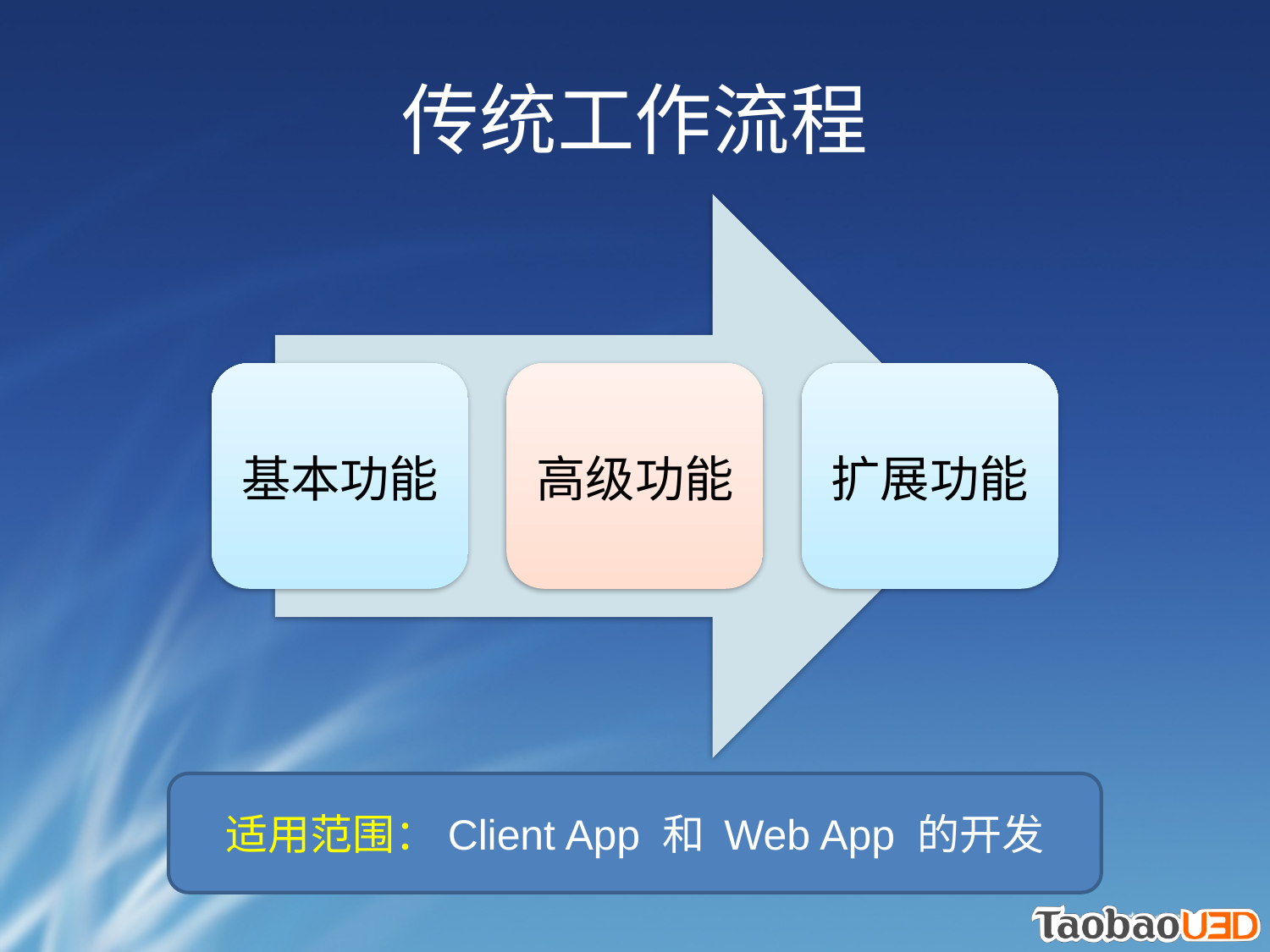

# 传统工作流程
基本功能
高级功能
扩展功能
适用范围：Client App 和 Web App 的开发